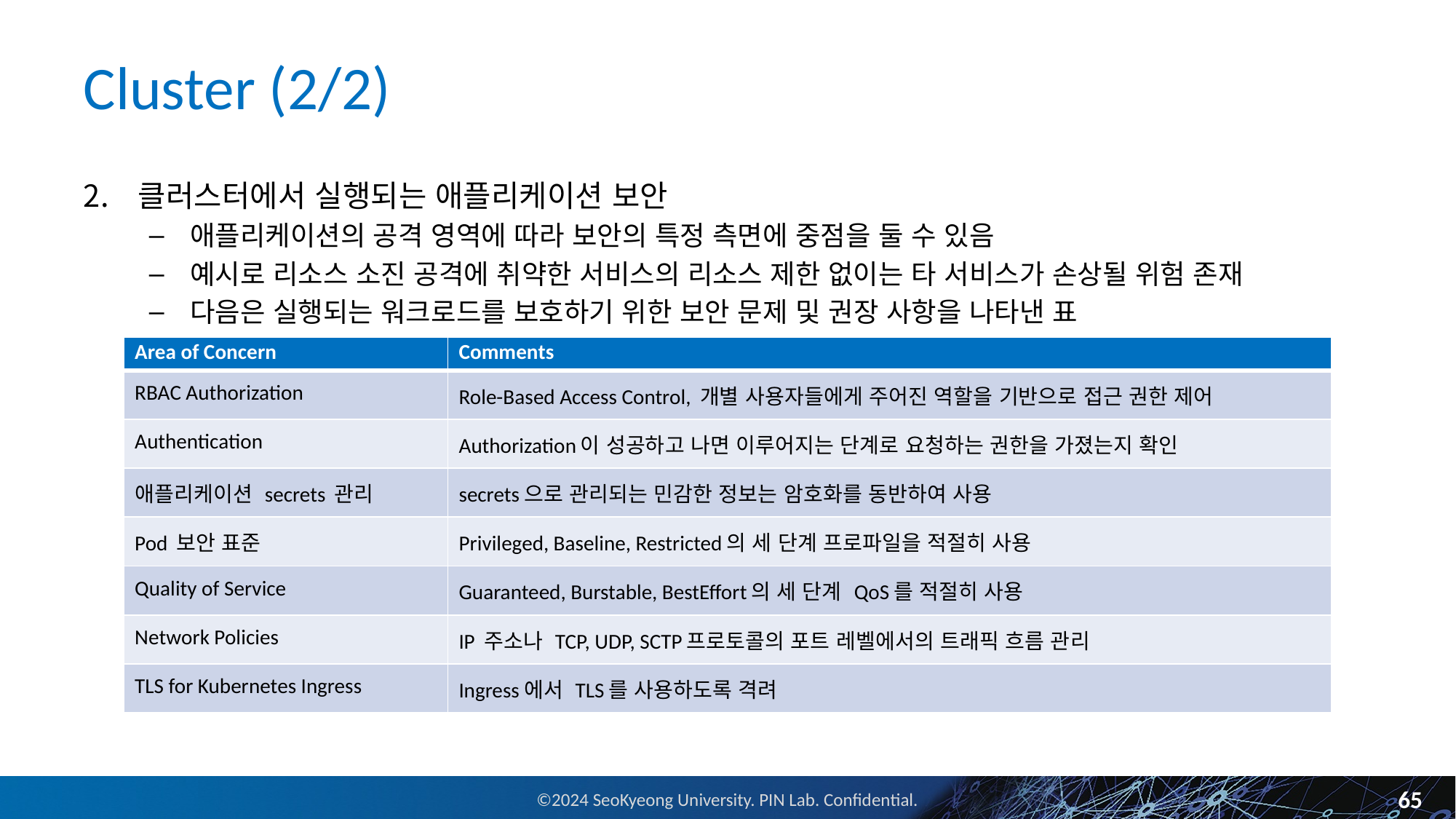

# Cluster (2/2)
클러스터에서 실행되는 애플리케이션 보안
애플리케이션의 공격 영역에 따라 보안의 특정 측면에 중점을 둘 수 있음
예시로 리소스 소진 공격에 취약한 서비스의 리소스 제한 없이는 타 서비스가 손상될 위험 존재
다음은 실행되는 워크로드를 보호하기 위한 보안 문제 및 권장 사항을 나타낸 표
| Area of Concern | Comments |
| --- | --- |
| RBAC Authorization | Role-Based Access Control, 개별 사용자들에게 주어진 역할을 기반으로 접근 권한 제어 |
| Authentication | Authorization이 성공하고 나면 이루어지는 단계로 요청하는 권한을 가졌는지 확인 |
| 애플리케이션 secrets 관리 | secrets으로 관리되는 민감한 정보는 암호화를 동반하여 사용 |
| Pod 보안 표준 | Privileged, Baseline, Restricted의 세 단계 프로파일을 적절히 사용 |
| Quality of Service | Guaranteed, Burstable, BestEffort의 세 단계 QoS를 적절히 사용 |
| Network Policies | IP 주소나 TCP, UDP, SCTP프로토콜의 포트 레벨에서의 트래픽 흐름 관리 |
| TLS for Kubernetes Ingress | Ingress에서 TLS를 사용하도록 격려 |
65